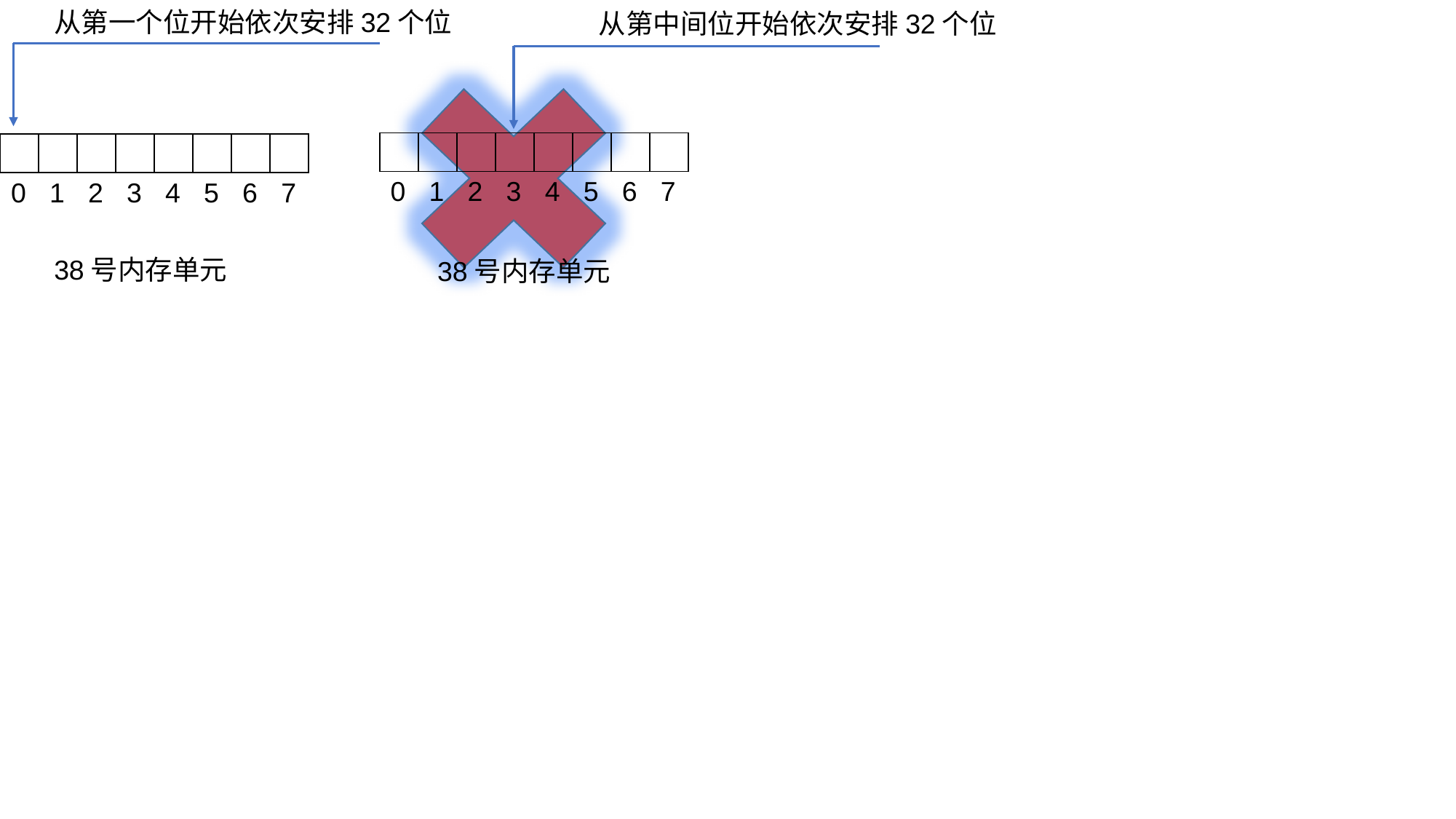

从第一个位开始依次安排32个位
从第中间位开始依次安排32个位

|  |  |  |  |  |  |  |  |
| --- | --- | --- | --- | --- | --- | --- | --- |
| 0 | 1 | 2 | 3 | 4 | 5 | 6 | 7 |
|  |  |  |  |  |  |  |  |
| --- | --- | --- | --- | --- | --- | --- | --- |
| 0 | 1 | 2 | 3 | 4 | 5 | 6 | 7 |
38号内存单元
38号内存单元